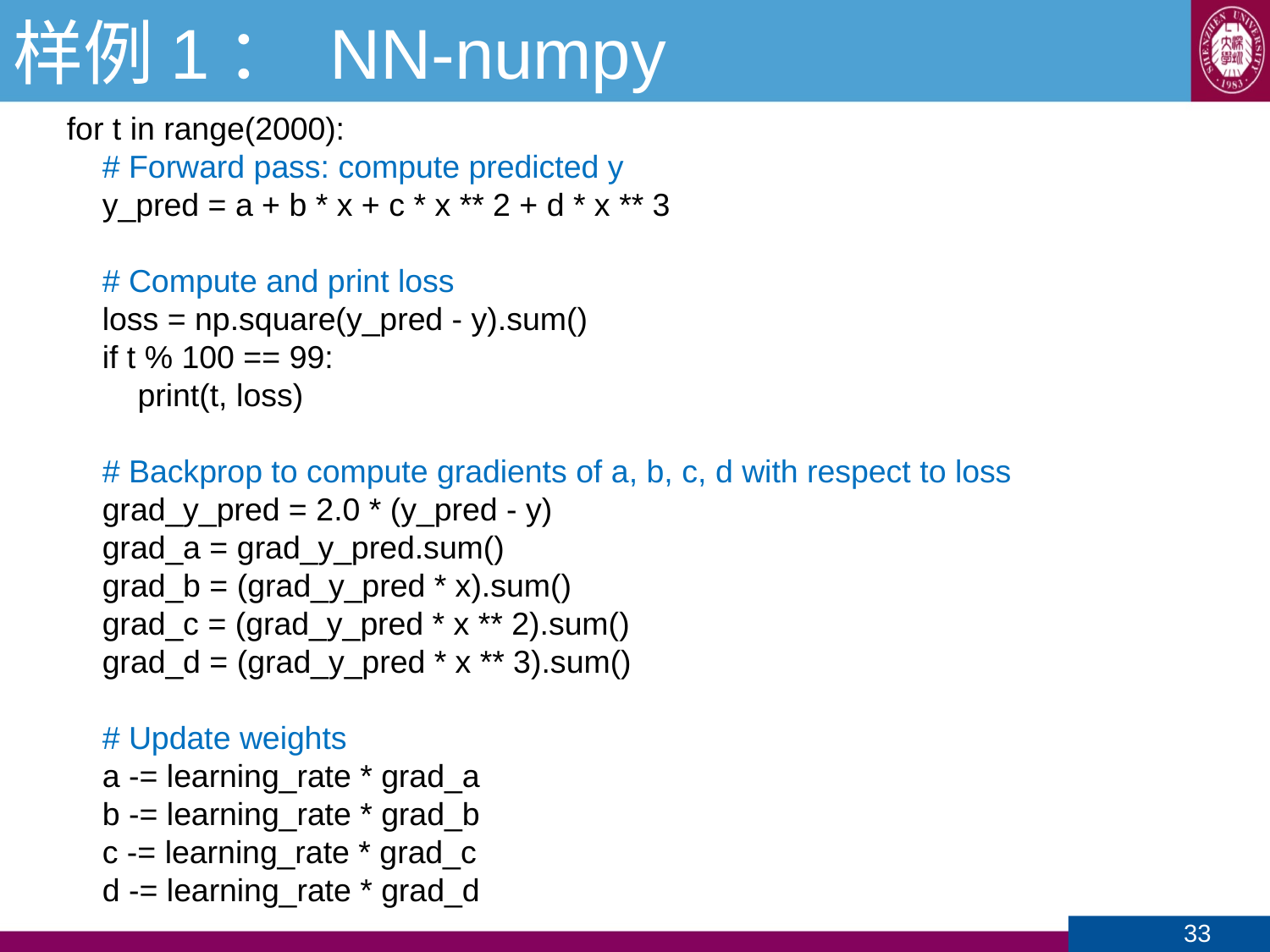

# 样例1： NN-numpy
for t in range(2000):
    # Forward pass: compute predicted y
    y_pred = a + b * x + c * x ** 2 + d * x ** 3

    # Compute and print loss
    loss = np.square(y_pred - y).sum()
    if t % 100 == 99:
        print(t, loss)

    # Backprop to compute gradients of a, b, c, d with respect to loss
    grad_y_pred = 2.0 * (y_pred - y)
    grad_a = grad_y_pred.sum()
    grad_b = (grad_y_pred * x).sum()
    grad_c = (grad_y_pred * x ** 2).sum()
    grad_d = (grad_y_pred * x ** 3).sum()

    # Update weights
    a -= learning_rate * grad_a
    b -= learning_rate * grad_b
    c -= learning_rate * grad_c
    d -= learning_rate * grad_d
33